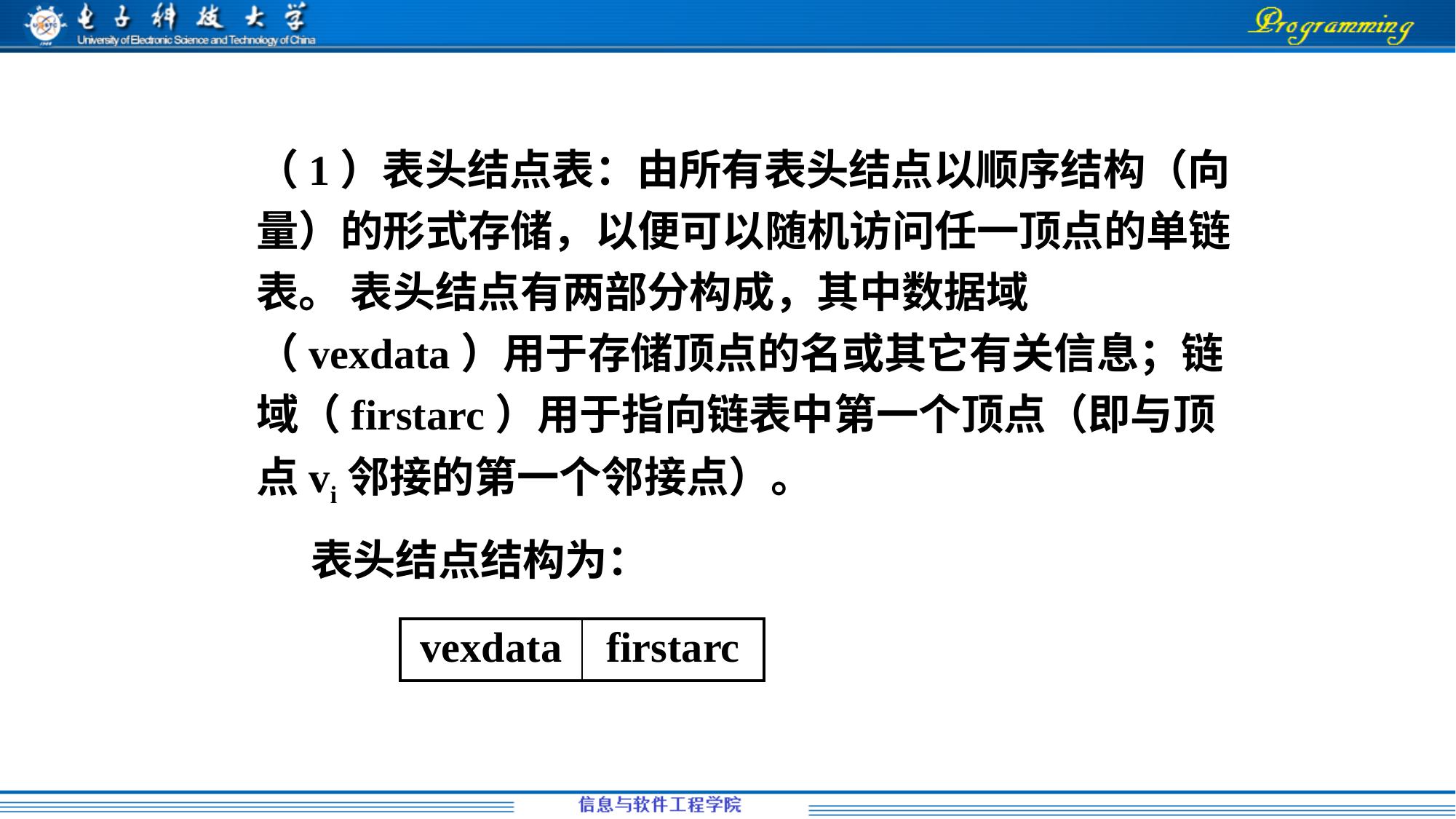

（1）表头结点表：由所有表头结点以顺序结构（向量）的形式存储，以便可以随机访问任一顶点的单链表。 表头结点有两部分构成，其中数据域（vexdata）用于存储顶点的名或其它有关信息；链域（firstarc）用于指向链表中第一个顶点（即与顶点vi邻接的第一个邻接点）。
表头结点结构为：
| vexdata | firstarc |
| --- | --- |